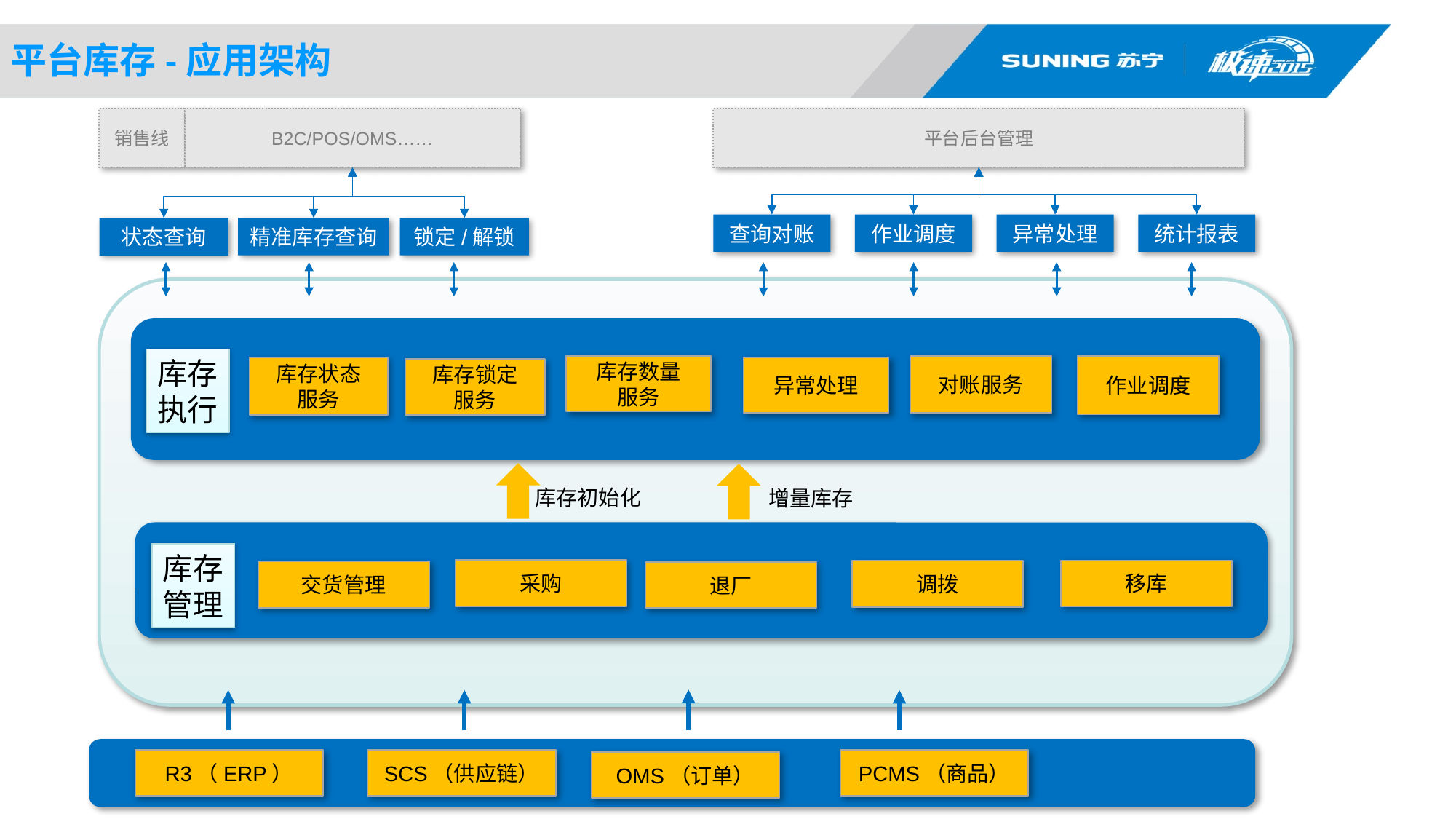

平台库存-应用架构
销售线
B2C/POS/OMS……
平台后台管理
查询对账
作业调度
异常处理
统计报表

状态查询
精准库存查询
锁定/解锁

库存执行
库存数量
服务
对账服务
作业调度
异常处理
库存状态
服务
库存锁定
服务

库存初始化
增量库存

库存管理
采购
移库
调拨
交货管理
退厂

R3（ERP）
SCS（供应链）
PCMS（商品）
OMS（订单）